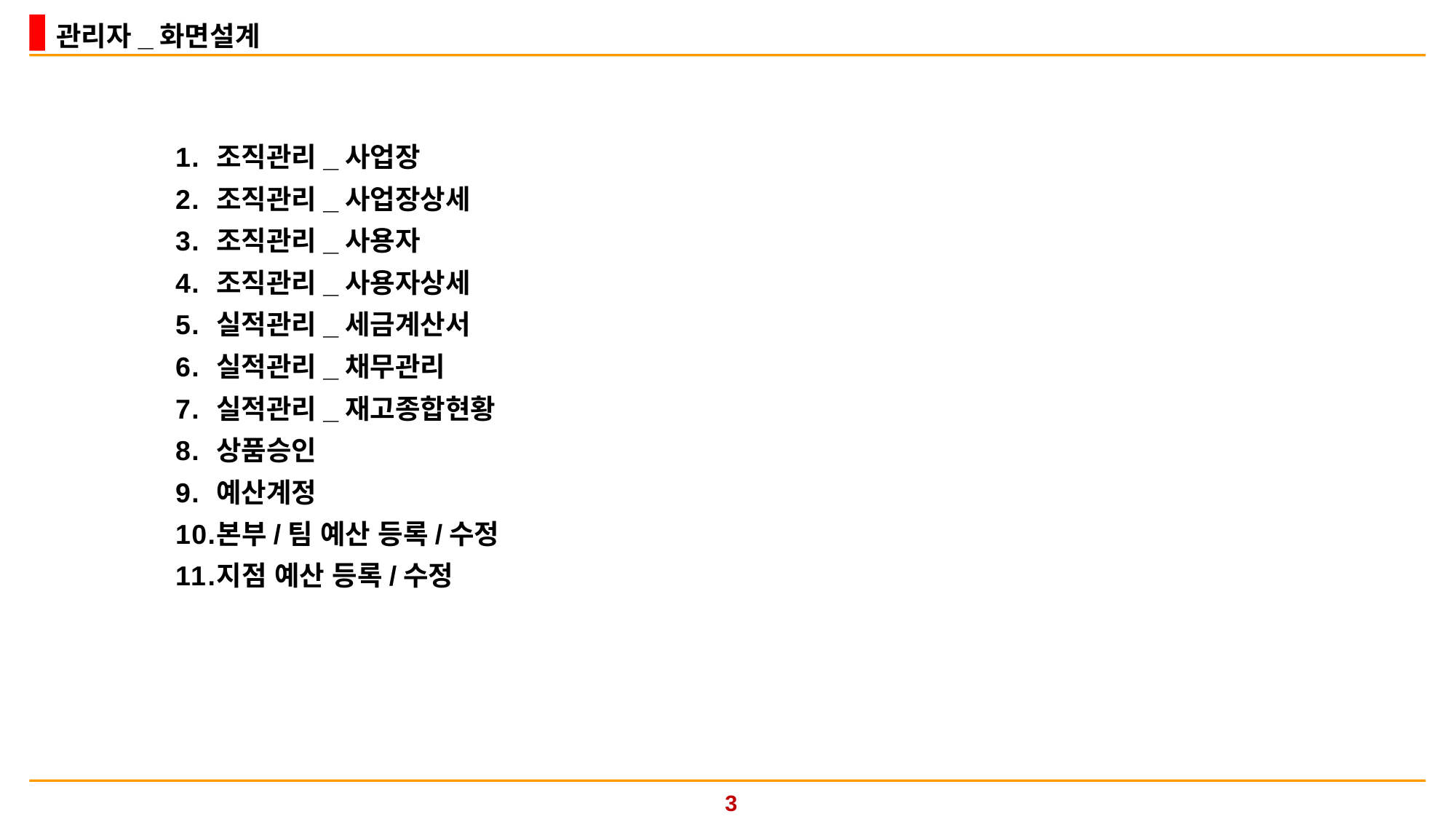

관리자_화면설계
조직관리_사업장
조직관리_사업장상세
조직관리_사용자
조직관리_사용자상세
실적관리_세금계산서
실적관리_채무관리
실적관리_재고종합현황
상품승인
예산계정
본부/팀 예산 등록/수정
지점 예산 등록/수정